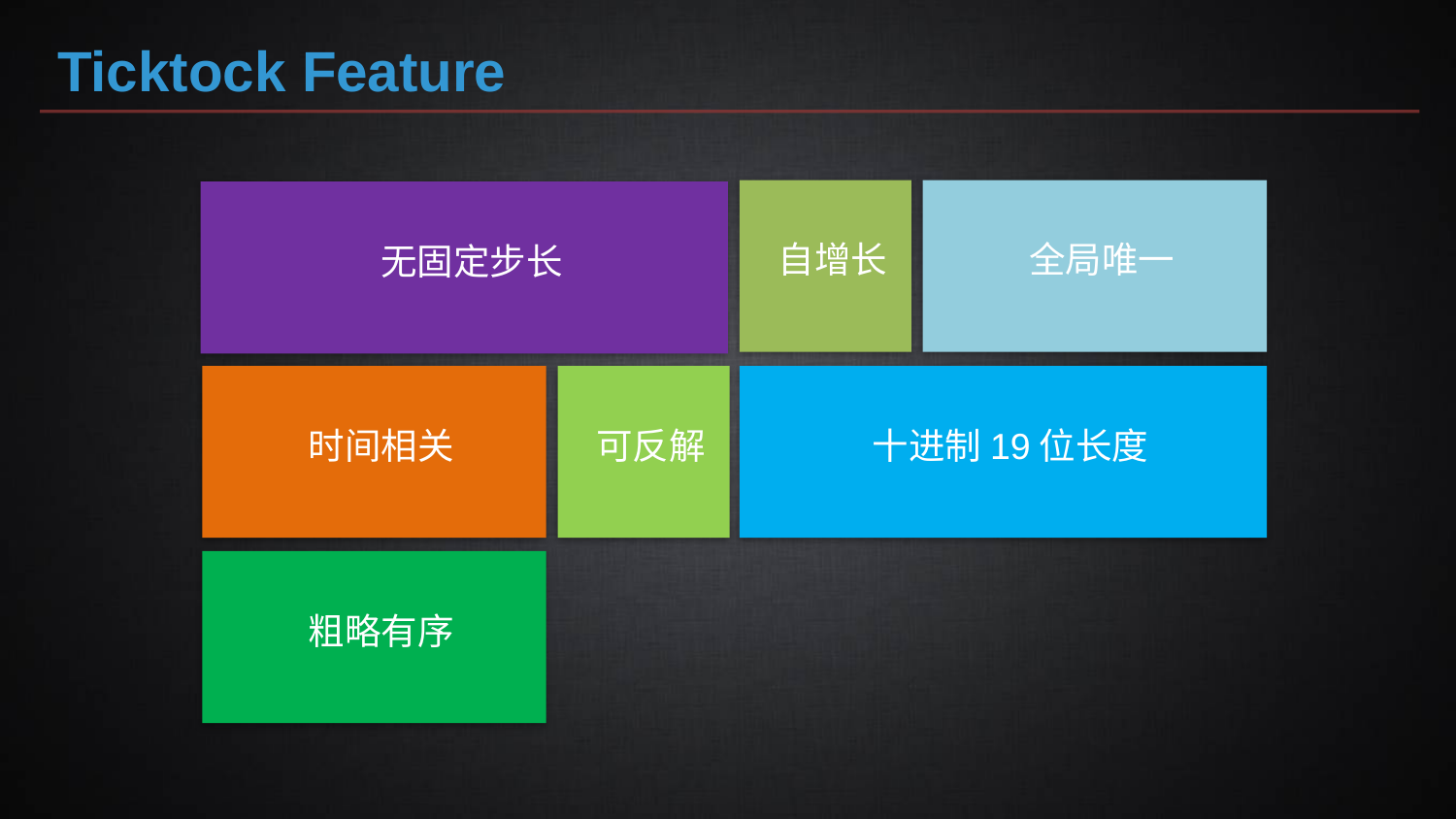

Ticktock Feature
自增长
全局唯一
无固定步长
时间相关
可反解
十进制19位长度
粗略有序